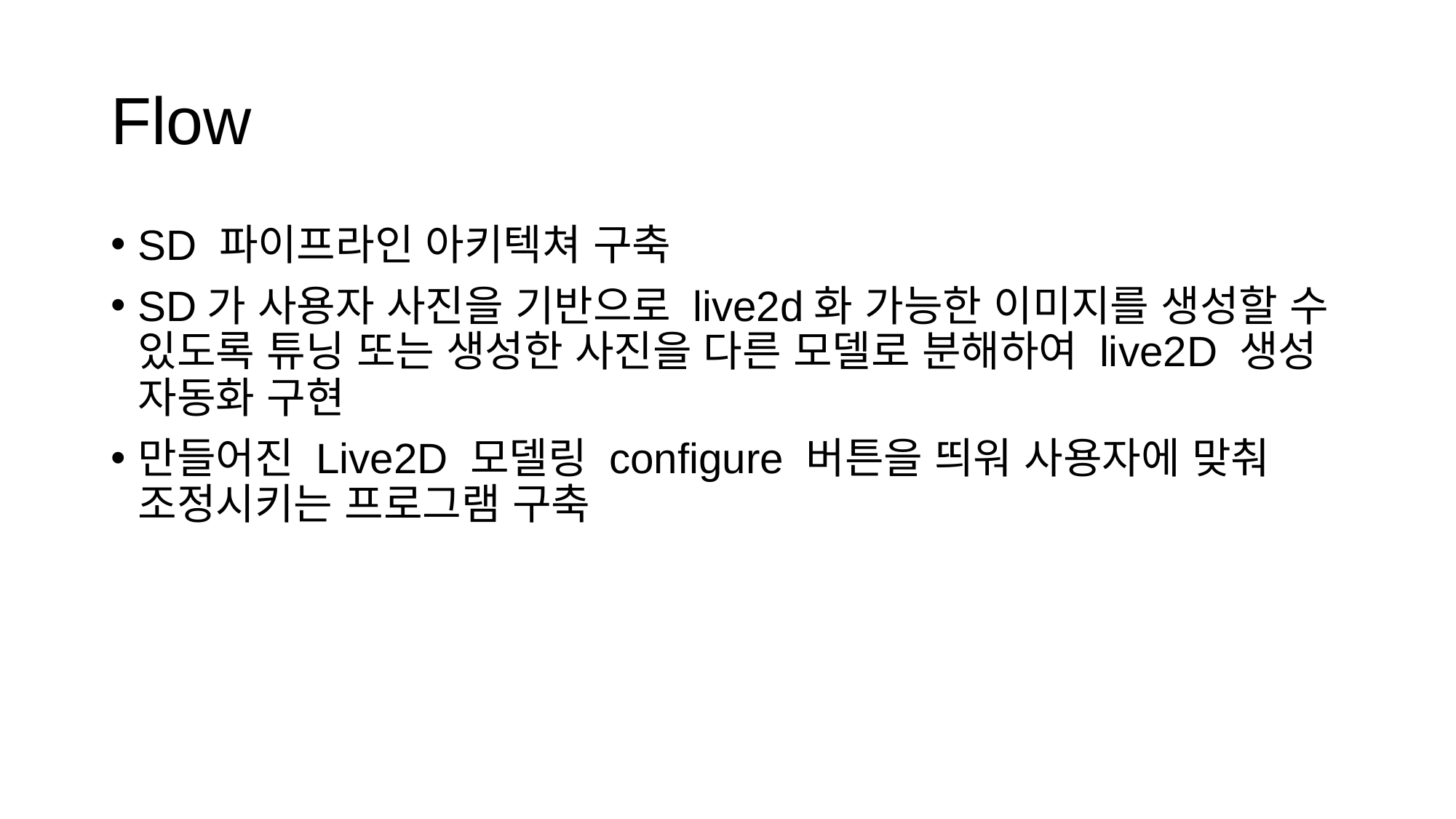

# Flow
SD 파이프라인 아키텍쳐 구축
SD가 사용자 사진을 기반으로 live2d화 가능한 이미지를 생성할 수 있도록 튜닝 또는 생성한 사진을 다른 모델로 분해하여 live2D 생성 자동화 구현
만들어진 Live2D 모델링 configure 버튼을 띄워 사용자에 맞춰 조정시키는 프로그램 구축